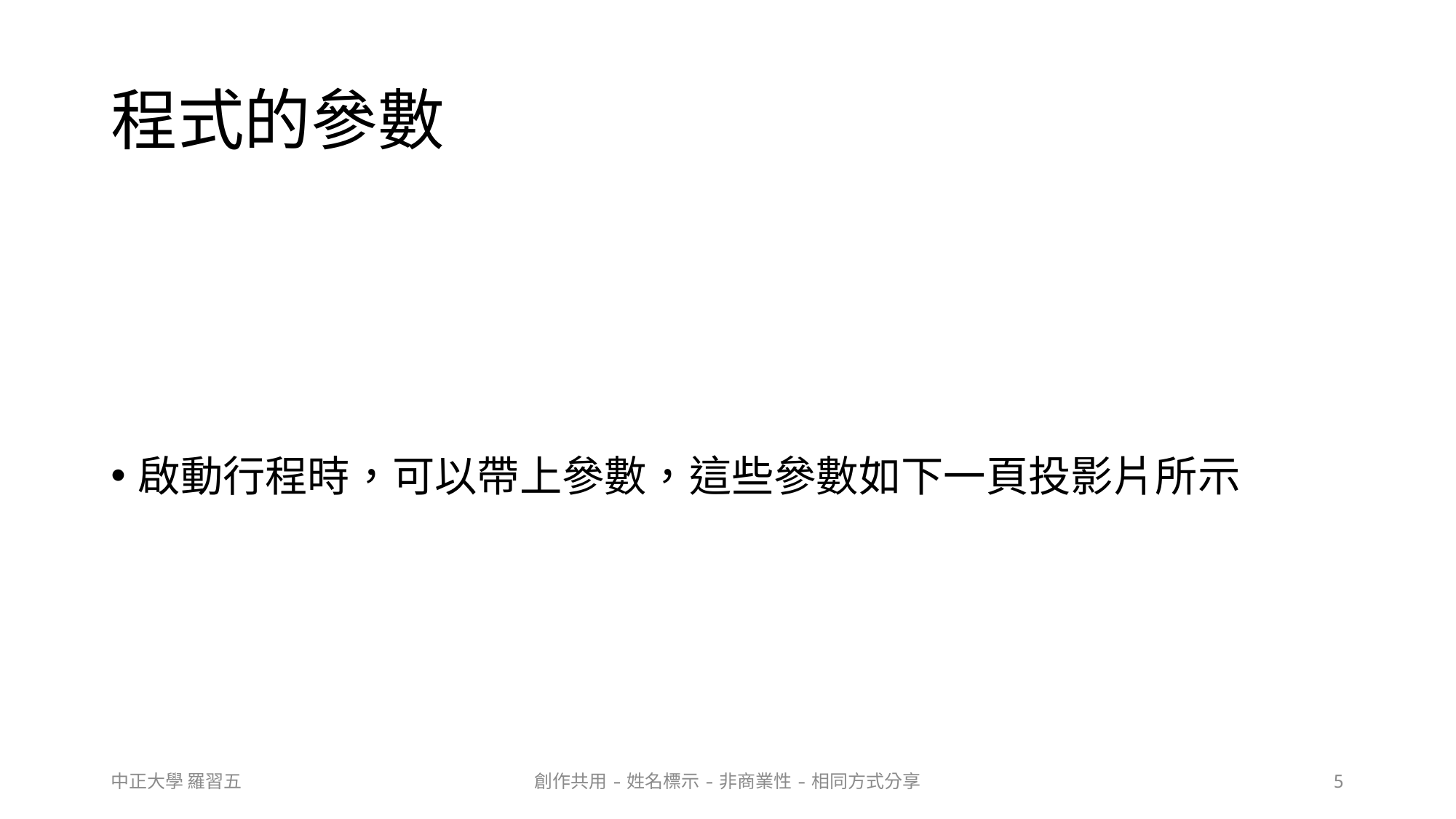

# 程式的參數
啟動行程時，可以帶上參數，這些參數如下一頁投影片所示
中正大學 羅習五
創作共用-姓名標示-非商業性-相同方式分享
5